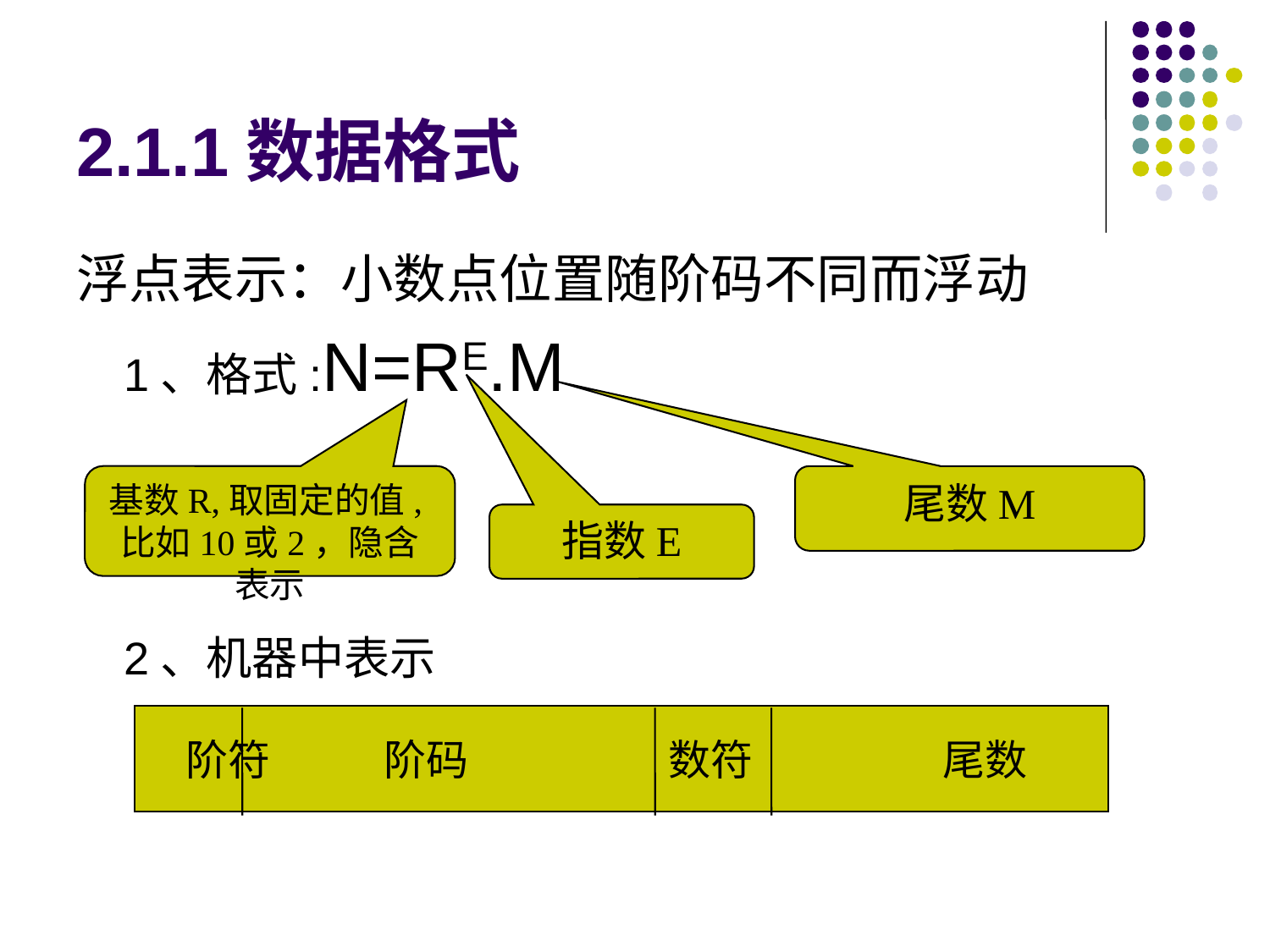

# 2.1.1数据格式
浮点表示：小数点位置随阶码不同而浮动
1、格式:N=RE.M

2、机器中表示
基数R,取固定的值,比如10或2，隐含表示
尾数M
指数E
阶符            阶码                     数符                    尾数

10